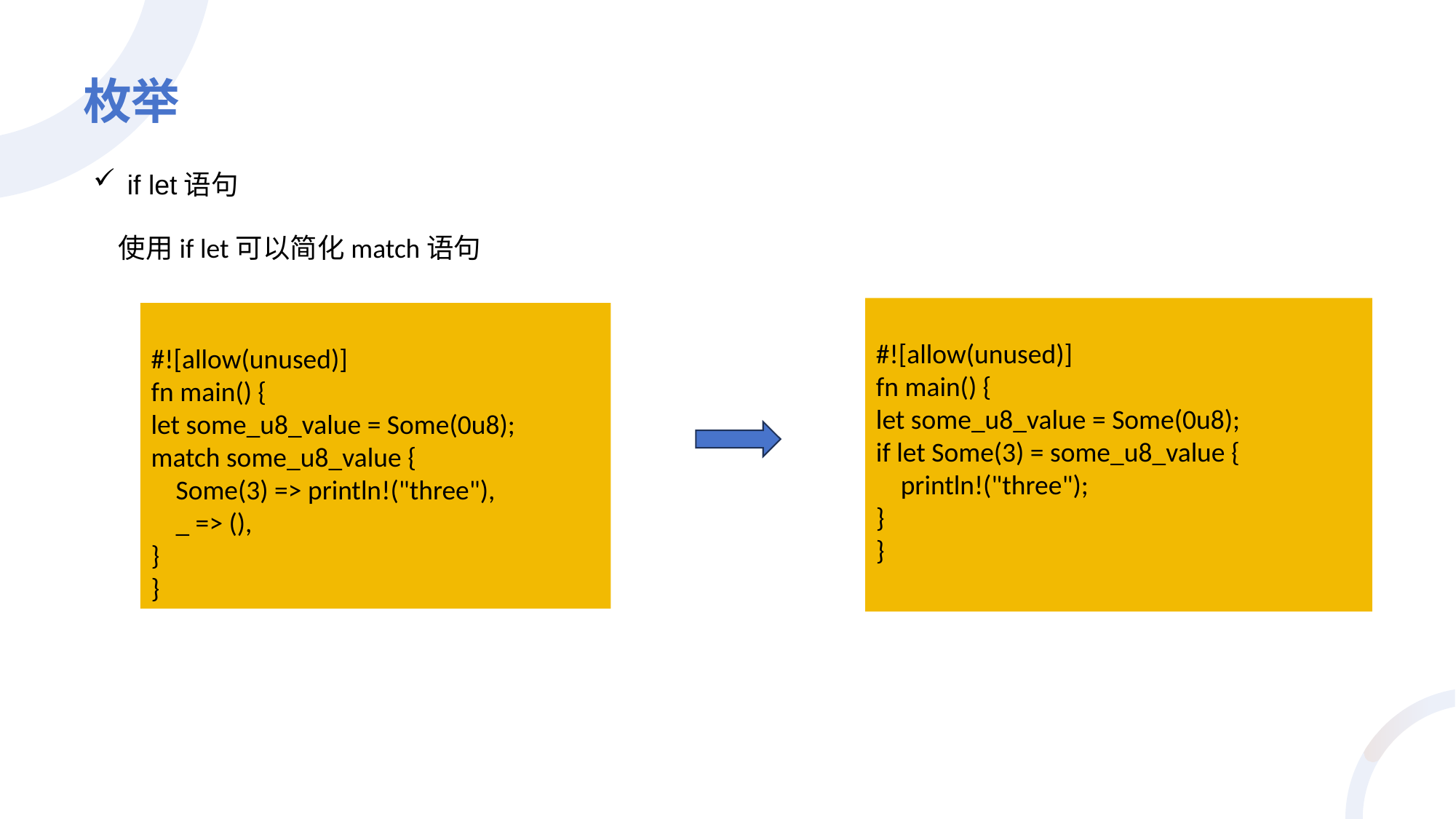

# 枚举
if let语句
使用if let可以简化match语句

#![allow(unused)]
fn main() {
let some_u8_value = Some(0u8);
if let Some(3) = some_u8_value {
    println!("three");
}
}

#![allow(unused)]
fn main() {
let some_u8_value = Some(0u8);
match some_u8_value {
    Some(3) => println!("three"),
    _ => (),
}
}